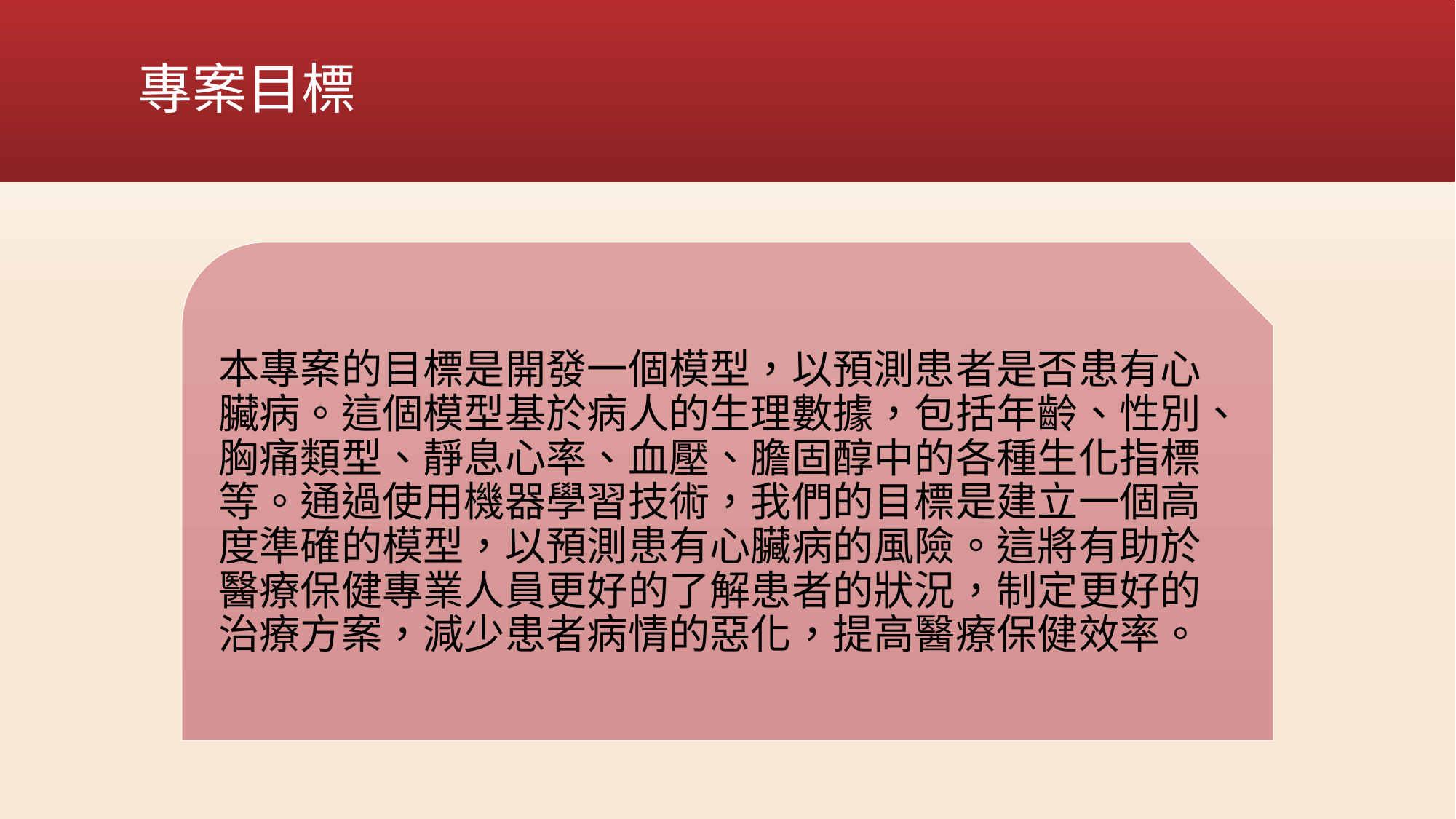

# 專案目標
本專案的目標是開發一個模型，以預測患者是否患有心臟病。這個模型基於病人的生理數據，包括年齡、性別、胸痛類型、靜息心率、血壓、膽固醇中的各種生化指標等。通過使用機器學習技術，我們的目標是建立一個高度準確的模型，以預測患有心臟病的風險。這將有助於醫療保健專業人員更好的了解患者的狀況，制定更好的治療方案，減少患者病情的惡化，提高醫療保健效率。